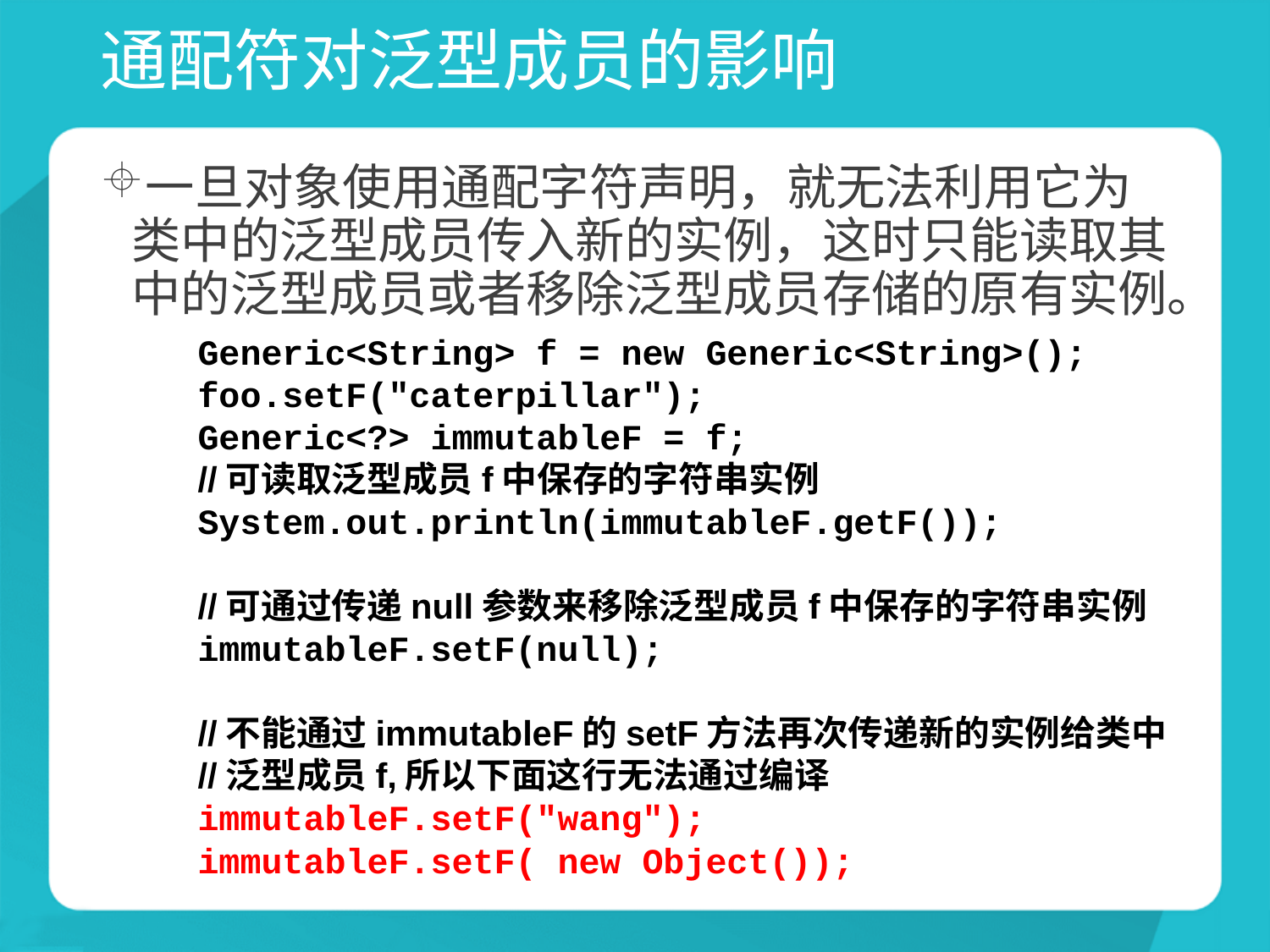

# 通配符对泛型成员的影响
一旦对象使用通配字符声明，就无法利用它为类中的泛型成员传入新的实例，这时只能读取其中的泛型成员或者移除泛型成员存储的原有实例。
Generic<String> f = new Generic<String>();
foo.setF("caterpillar");
Generic<?> immutableF = f;
//可读取泛型成员f中保存的字符串实例
System.out.println(immutableF.getF());

//可通过传递null参数来移除泛型成员f中保存的字符串实例
immutableF.setF(null);

//不能通过immutableF的setF方法再次传递新的实例给类中
//泛型成员f,所以下面这行无法通过编译
immutableF.setF("wang");
immutableF.setF( new Object());